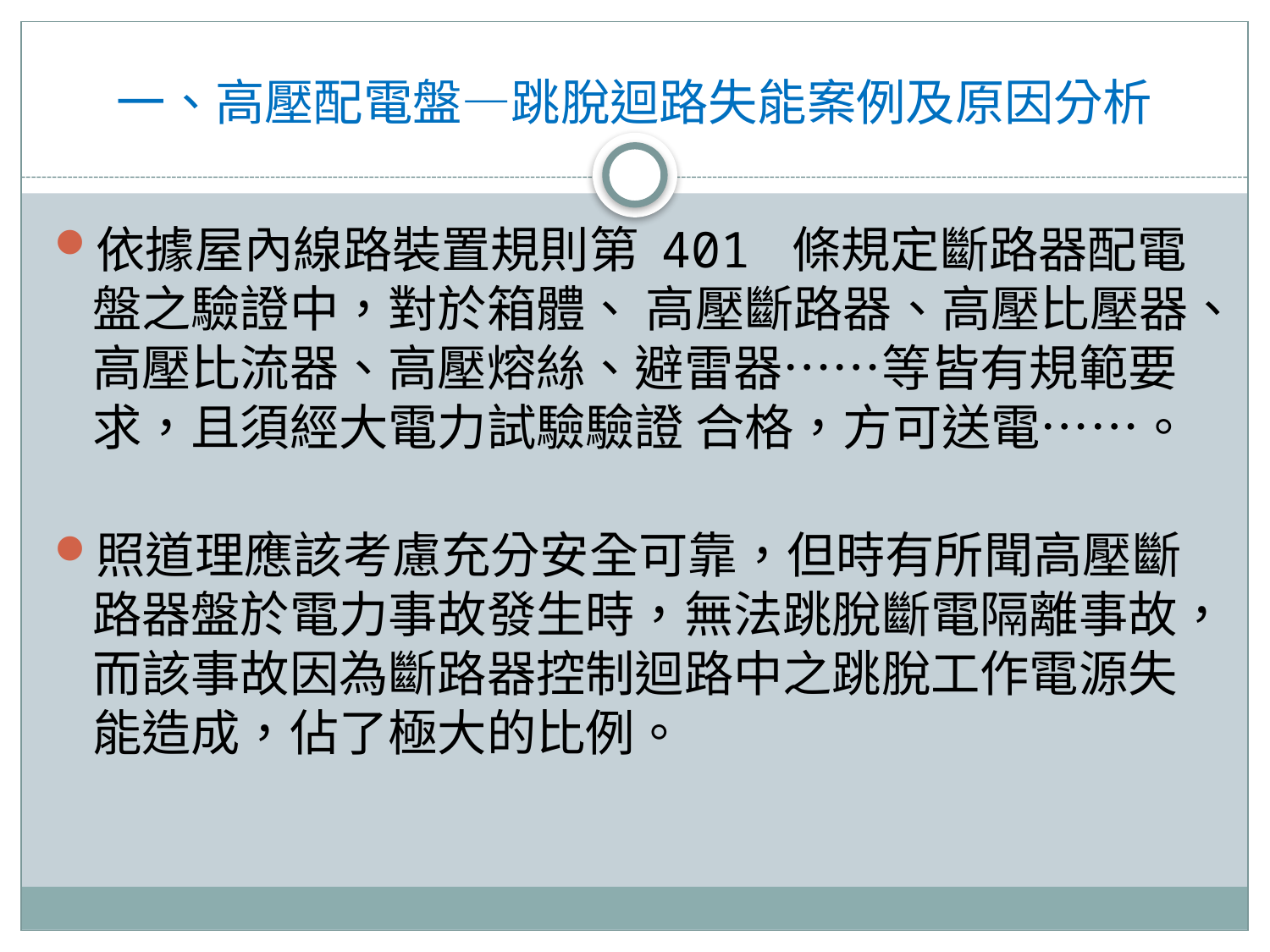

# 一、高壓配電盤—跳脫迴路失能案例及原因分析
依據屋內線路裝置規則第 401 條規定斷路器配電盤之驗證中，對於箱體、 高壓斷路器、高壓比壓器、高壓比流器、高壓熔絲、避雷器……等皆有規範要求，且須經大電力試驗驗證 合格，方可送電……。

照道理應該考慮充分安全可靠，但時有所聞高壓斷路器盤於電力事故發生時，無法跳脫斷電隔離事故，而該事故因為斷路器控制迴路中之跳脫工作電源失能造成，佔了極大的比例。